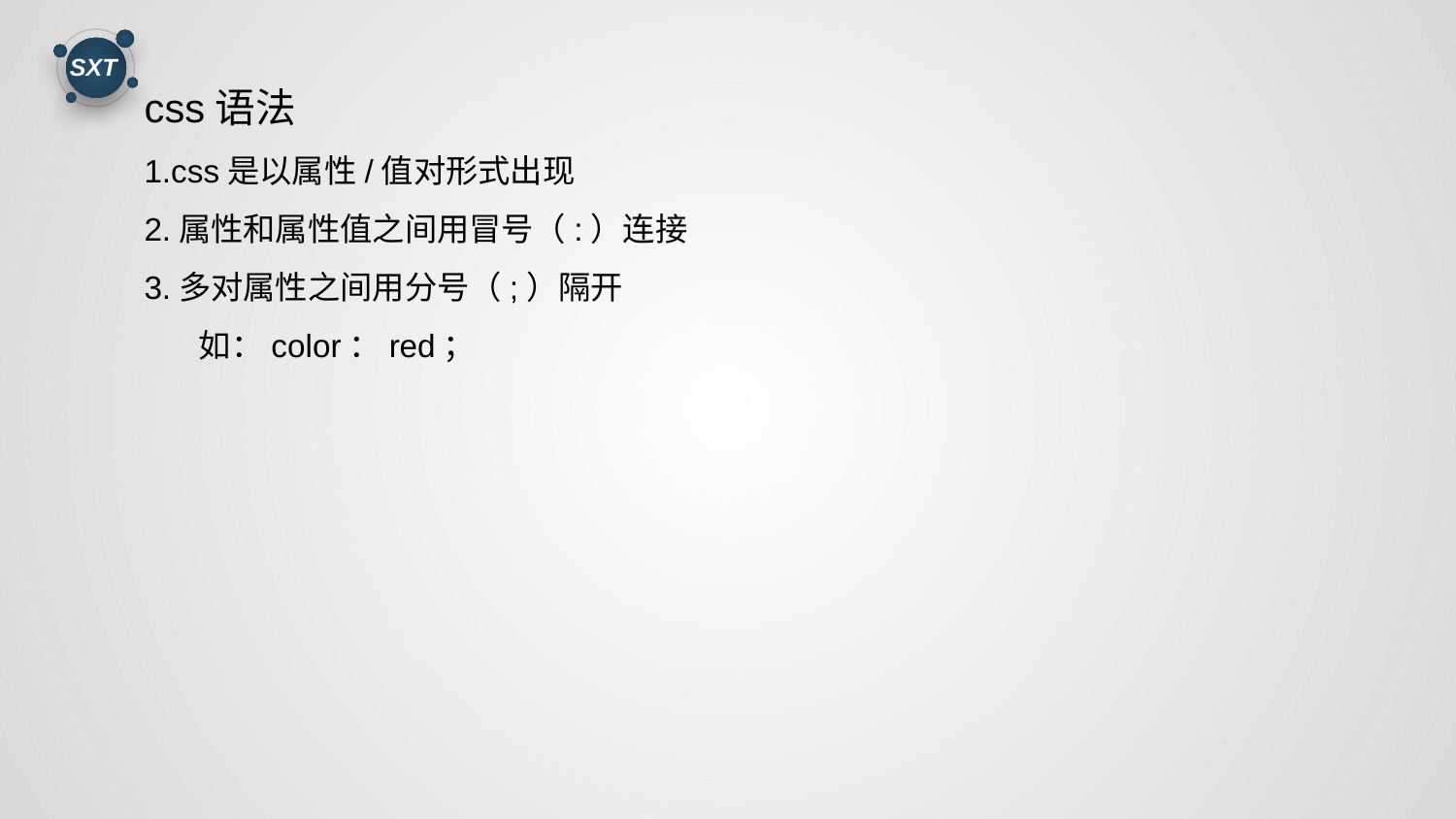

css语法
1.css是以属性/值对形式出现
2.属性和属性值之间用冒号（:）连接
3.多对属性之间用分号（;）隔开
如：color：red；